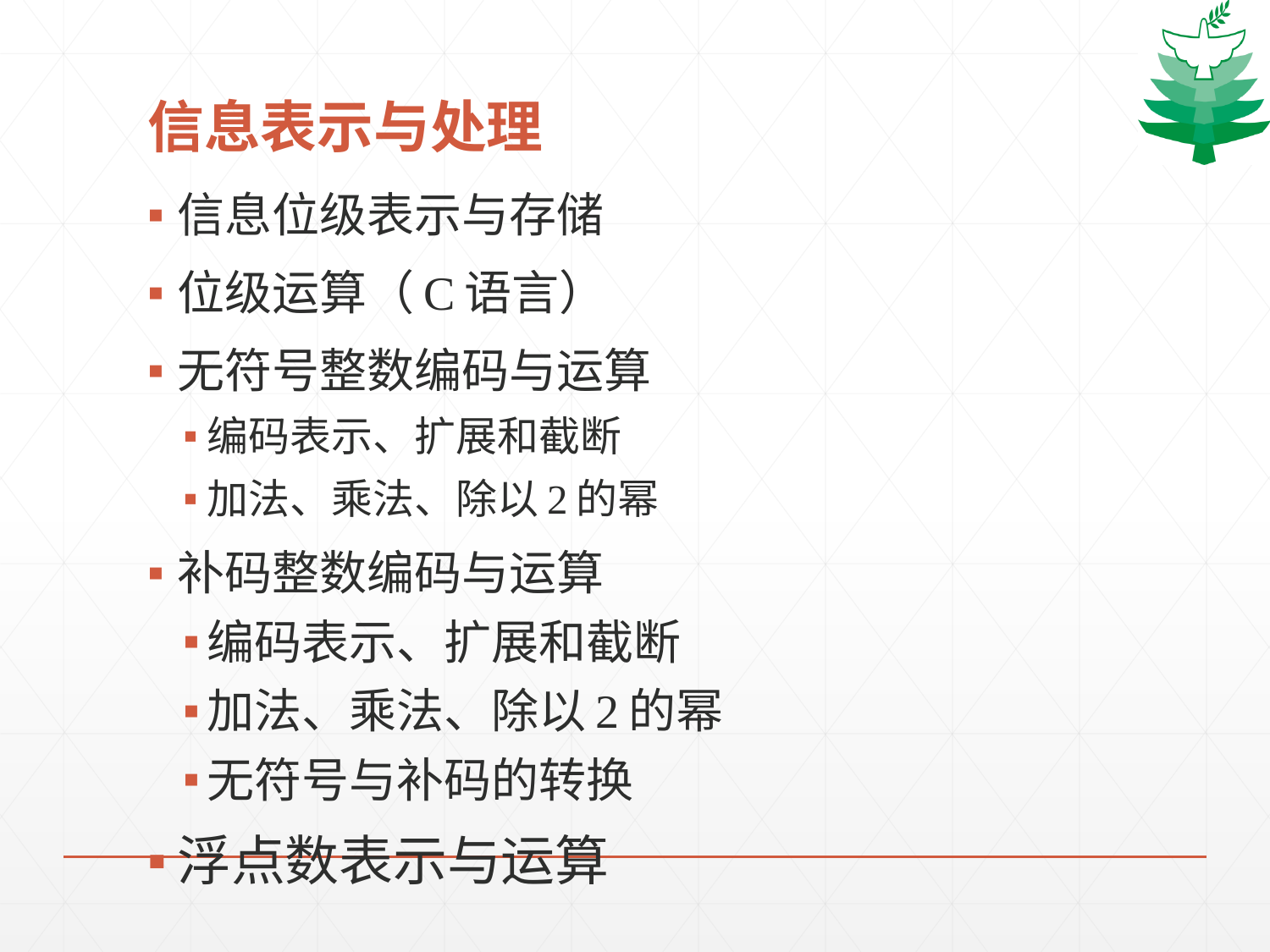

# 信息表示与处理
信息位级表示与存储
位级运算（C语言）
无符号整数编码与运算
编码表示、扩展和截断
加法、乘法、除以2的幂
补码整数编码与运算
编码表示、扩展和截断
加法、乘法、除以2的幂
无符号与补码的转换
浮点数表示与运算